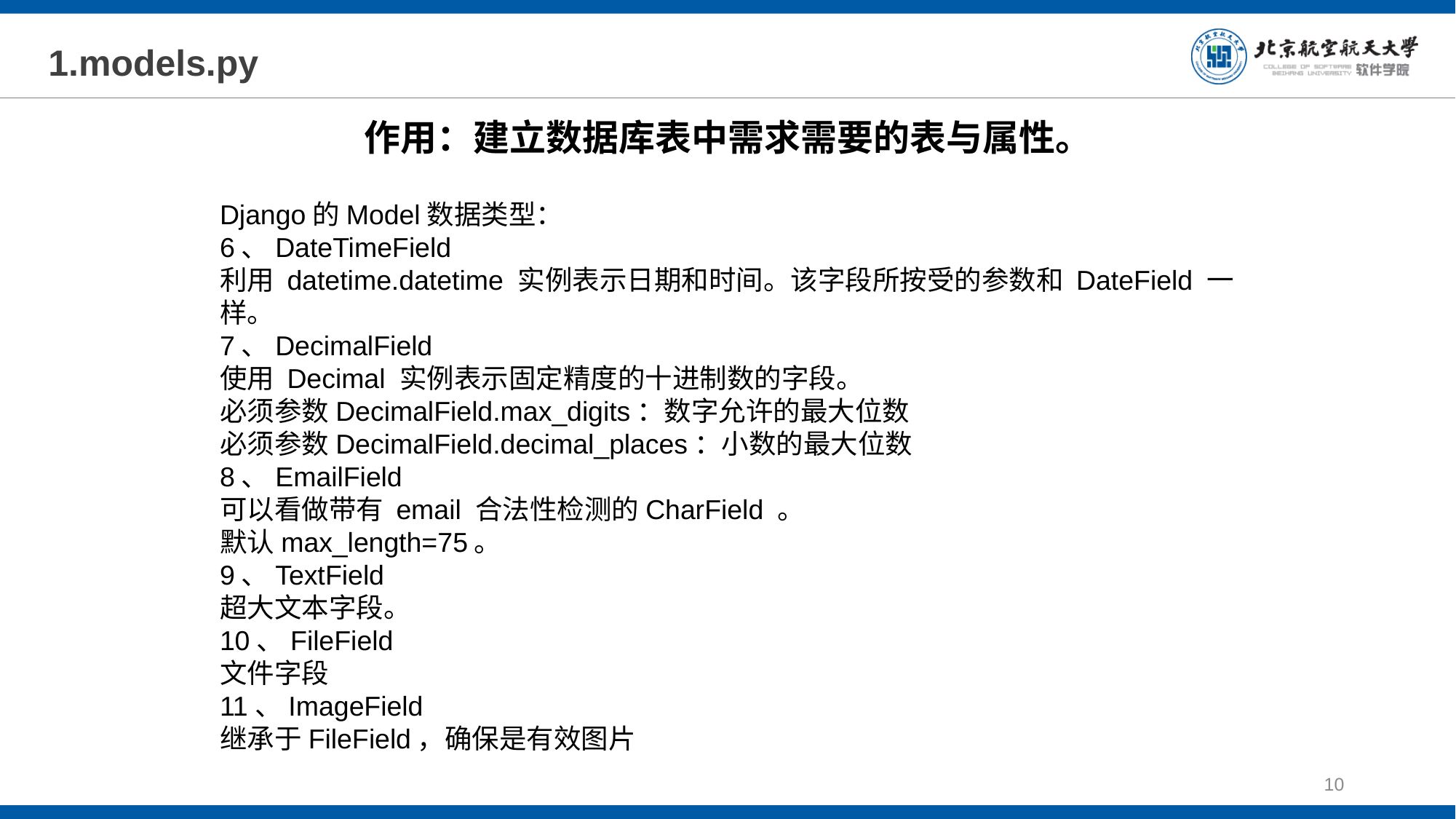

# 1.models.py
作用：建立数据库表中需求需要的表与属性。
Django的Model数据类型：
6、DateTimeField
利用 datetime.datetime 实例表示日期和时间。该字段所按受的参数和 DateField 一样。
7、DecimalField
使用 Decimal 实例表示固定精度的十进制数的字段。
必须参数DecimalField.max_digits：数字允许的最大位数
必须参数DecimalField.decimal_places：小数的最大位数
8、EmailField
可以看做带有 email 合法性检测的CharField 。
默认max_length=75。
9、TextField
超大文本字段。
10、FileField
文件字段
11、ImageField
继承于FileField，确保是有效图片

10